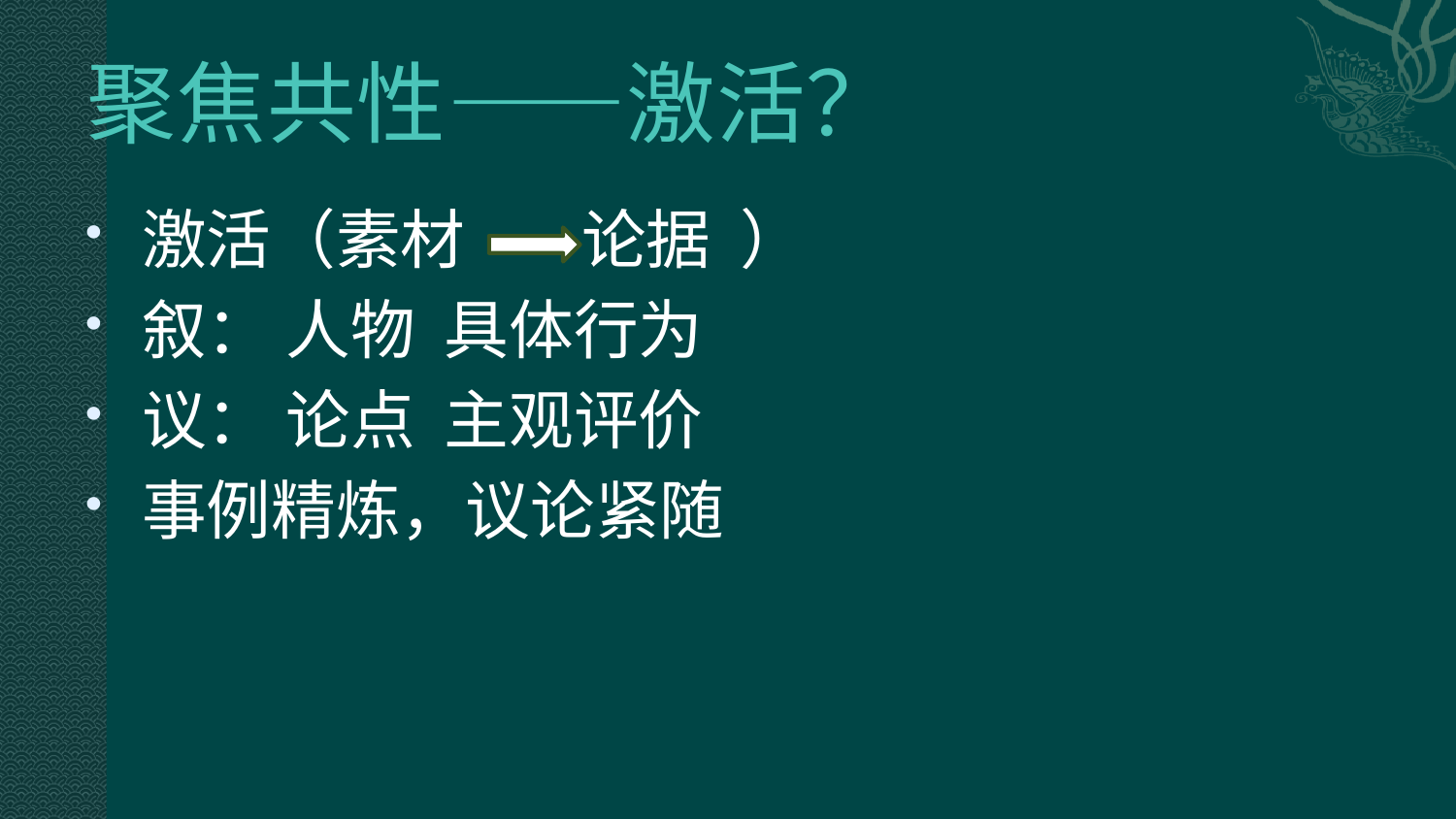

# 聚焦共性——激活？
激活（素材        论据  ）
叙： 人物  具体行为
议： 论点  主观评价
事例精炼，议论紧随